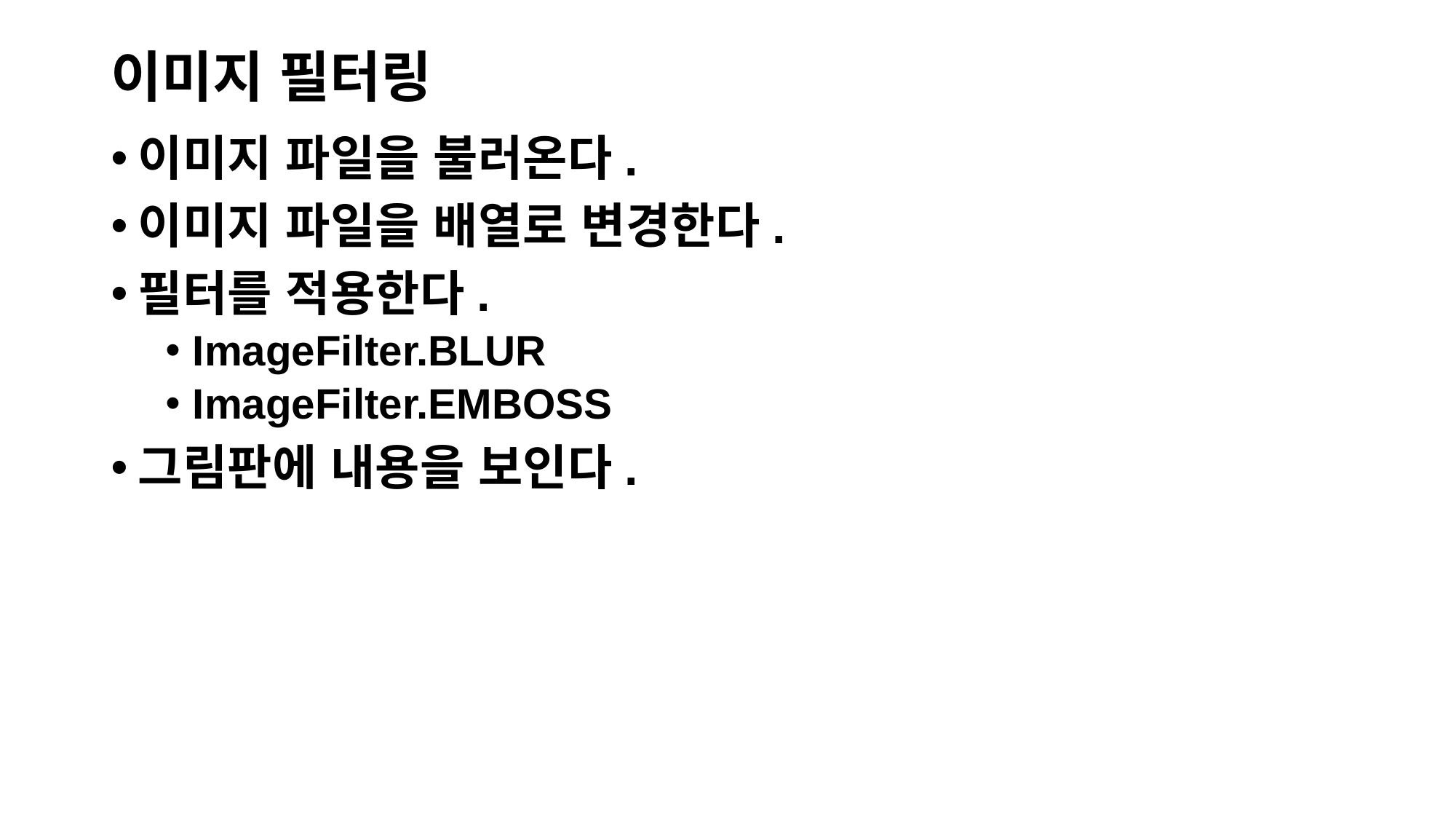

# 이미지 필터링
이미지 파일을 불러온다.
이미지 파일을 배열로 변경한다.
필터를 적용한다.
ImageFilter.BLUR
ImageFilter.EMBOSS
그림판에 내용을 보인다.